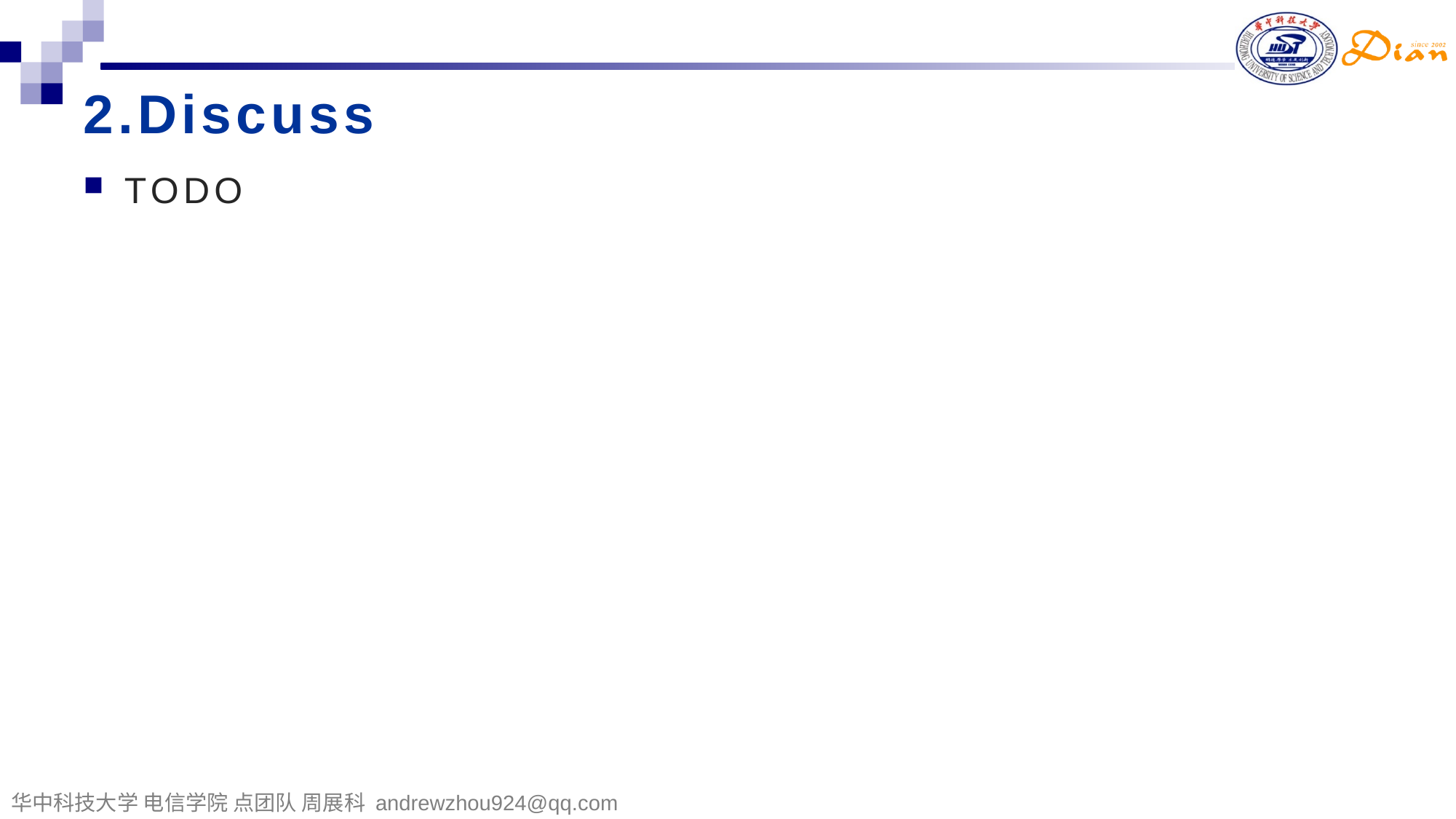

# 2.Discuss
TODO
7
华中科技大学 电信学院 点团队 周展科 andrewzhou924@qq.com